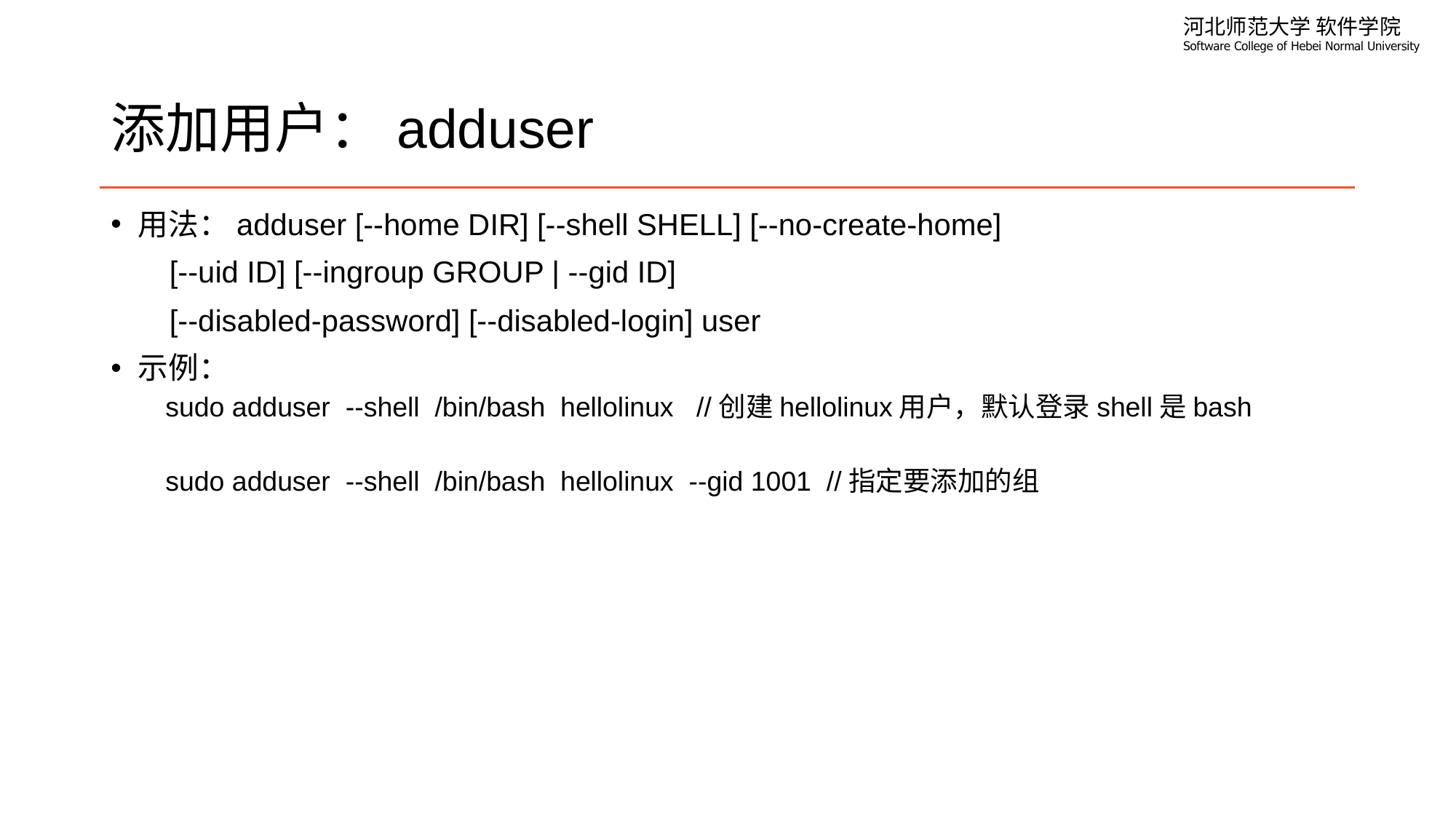

# 添加用户：adduser
用法：adduser [--home DIR] [--shell SHELL] [--no-create-home]
       [--uid ID] [--ingroup GROUP | --gid ID]
       [--disabled-password] [--disabled-login] user
示例：
sudo adduser  --shell  /bin/bash  hellolinux   //创建hellolinux用户，默认登录shell是bash

sudo adduser  --shell  /bin/bash  hellolinux  --gid 1001  //指定要添加的组